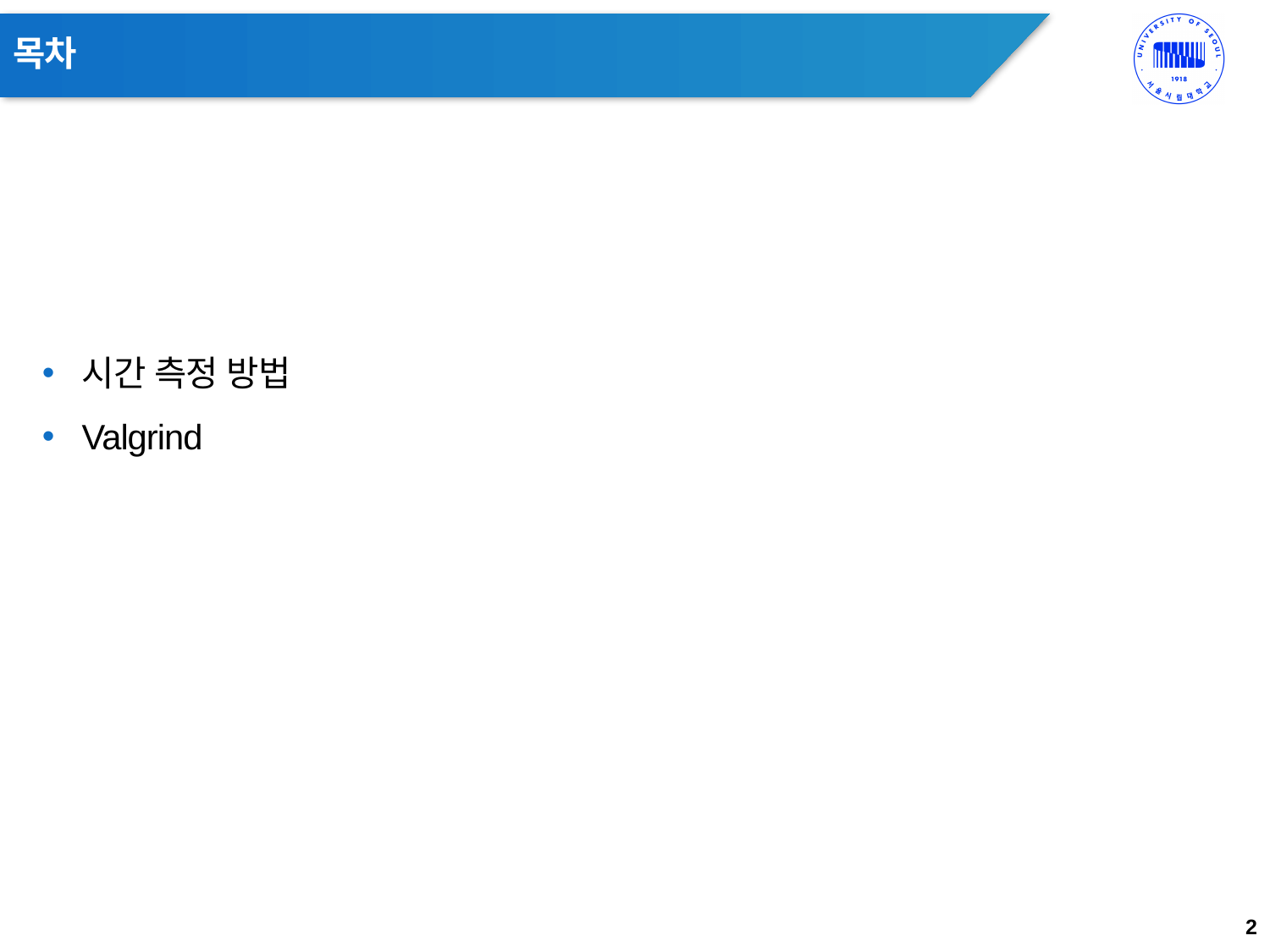

# 목차

시간 측정 방법
Valgrind
2